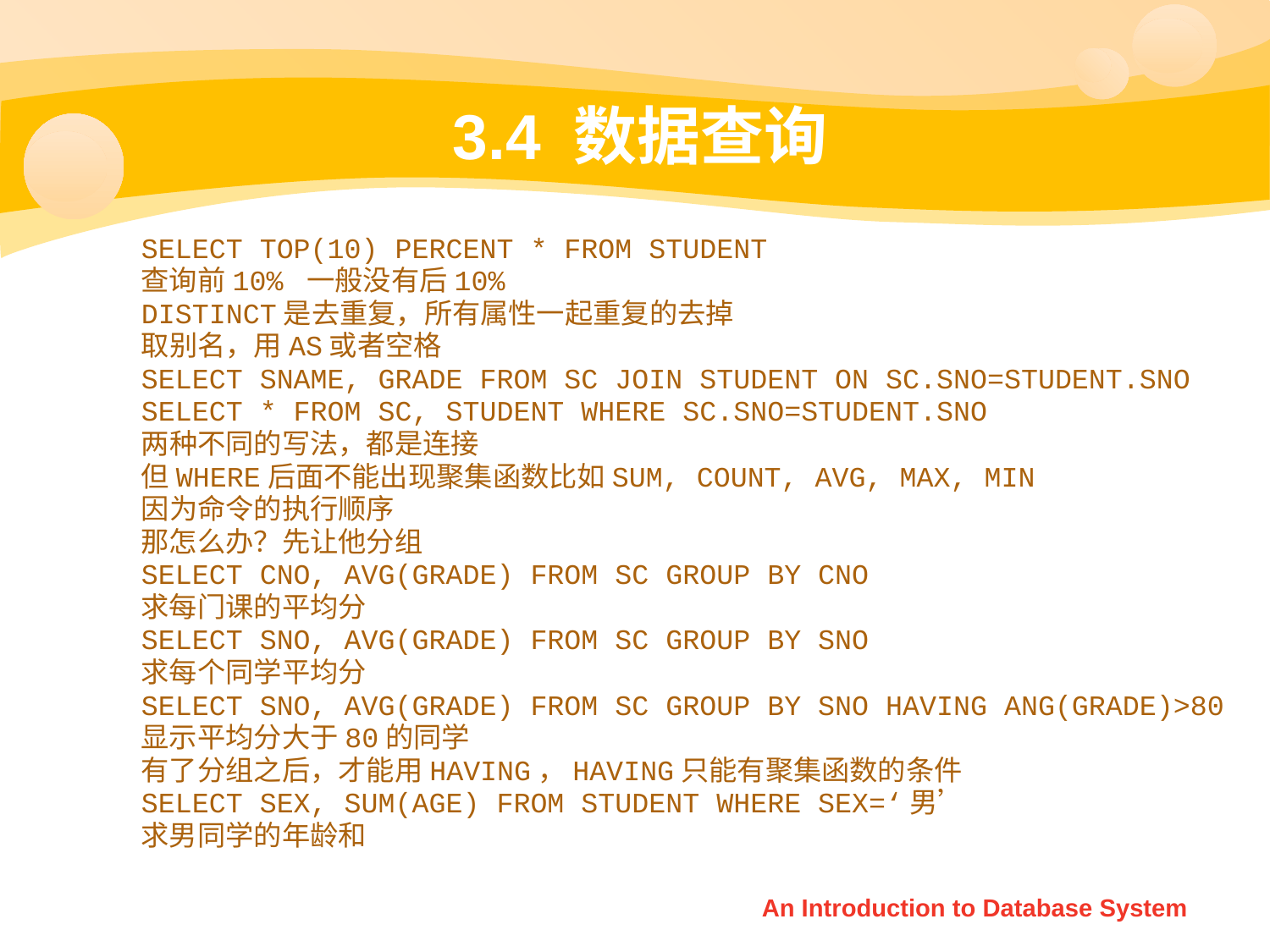

# 3.4 数据查询
SELECT TOP(10) PERCENT * FROM STUDENT
查询前10% 一般没有后10%
DISTINCT是去重复，所有属性一起重复的去掉
取别名，用AS或者空格
SELECT SNAME, GRADE FROM SC JOIN STUDENT ON SC.SNO=STUDENT.SNO
SELECT * FROM SC, STUDENT WHERE SC.SNO=STUDENT.SNO
两种不同的写法，都是连接
但WHERE后面不能出现聚集函数比如SUM, COUNT, AVG, MAX, MIN
因为命令的执行顺序
那怎么办？先让他分组
SELECT CNO, AVG(GRADE) FROM SC GROUP BY CNO
求每门课的平均分
SELECT SNO, AVG(GRADE) FROM SC GROUP BY SNO
求每个同学平均分
SELECT SNO, AVG(GRADE) FROM SC GROUP BY SNO HAVING ANG(GRADE)>80
显示平均分大于80的同学
有了分组之后，才能用HAVING，HAVING只能有聚集函数的条件
SELECT SEX, SUM(AGE) FROM STUDENT WHERE SEX=‘男’
求男同学的年龄和
An Introduction to Database System